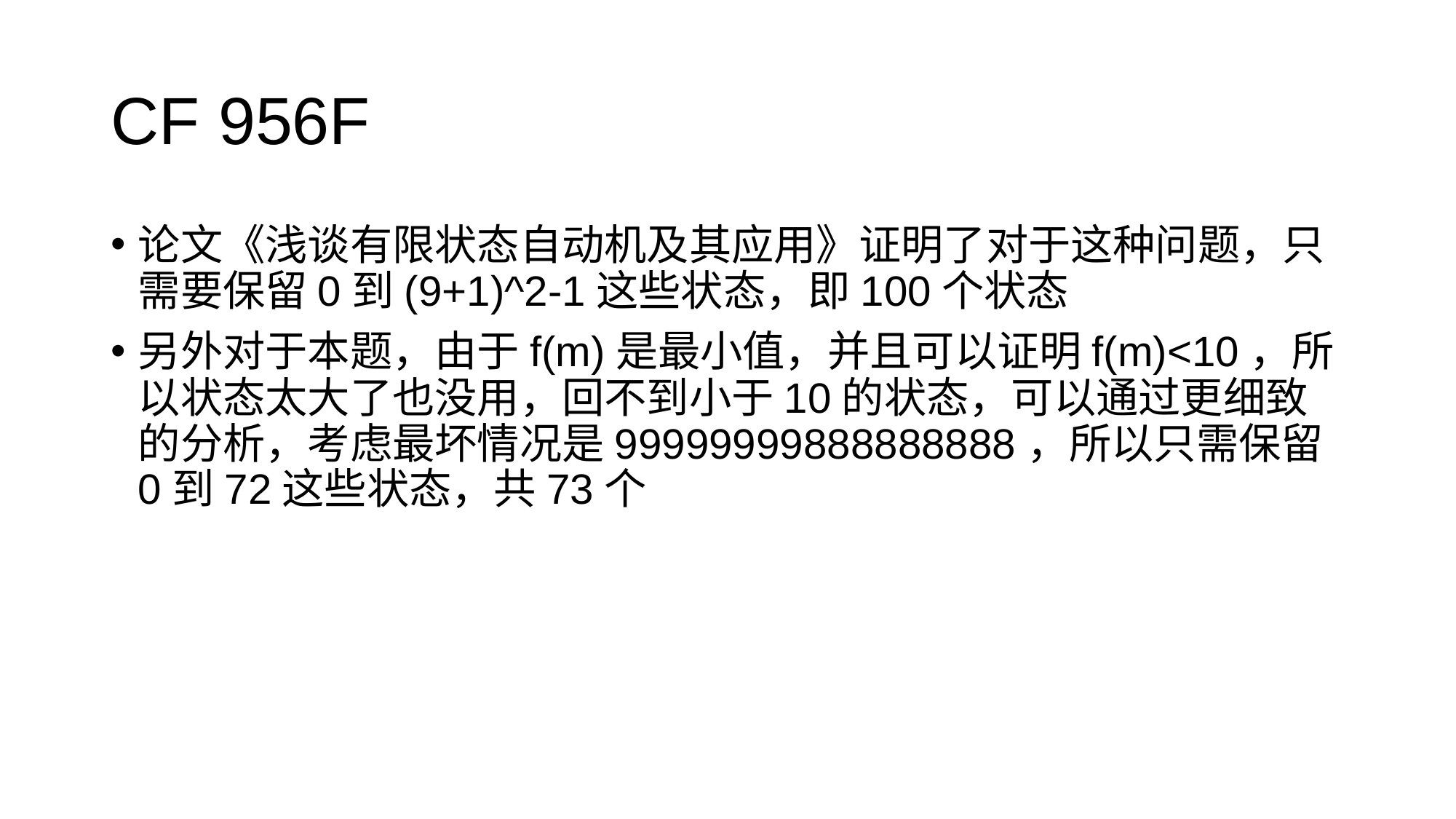

# CF 956F
论文《浅谈有限状态自动机及其应用》证明了对于这种问题，只需要保留0到(9+1)^2-1这些状态，即100个状态
另外对于本题，由于f(m)是最小值，并且可以证明f(m)<10，所以状态太大了也没用，回不到小于10的状态，可以通过更细致的分析，考虑最坏情况是99999999888888888，所以只需保留0到72这些状态，共73个